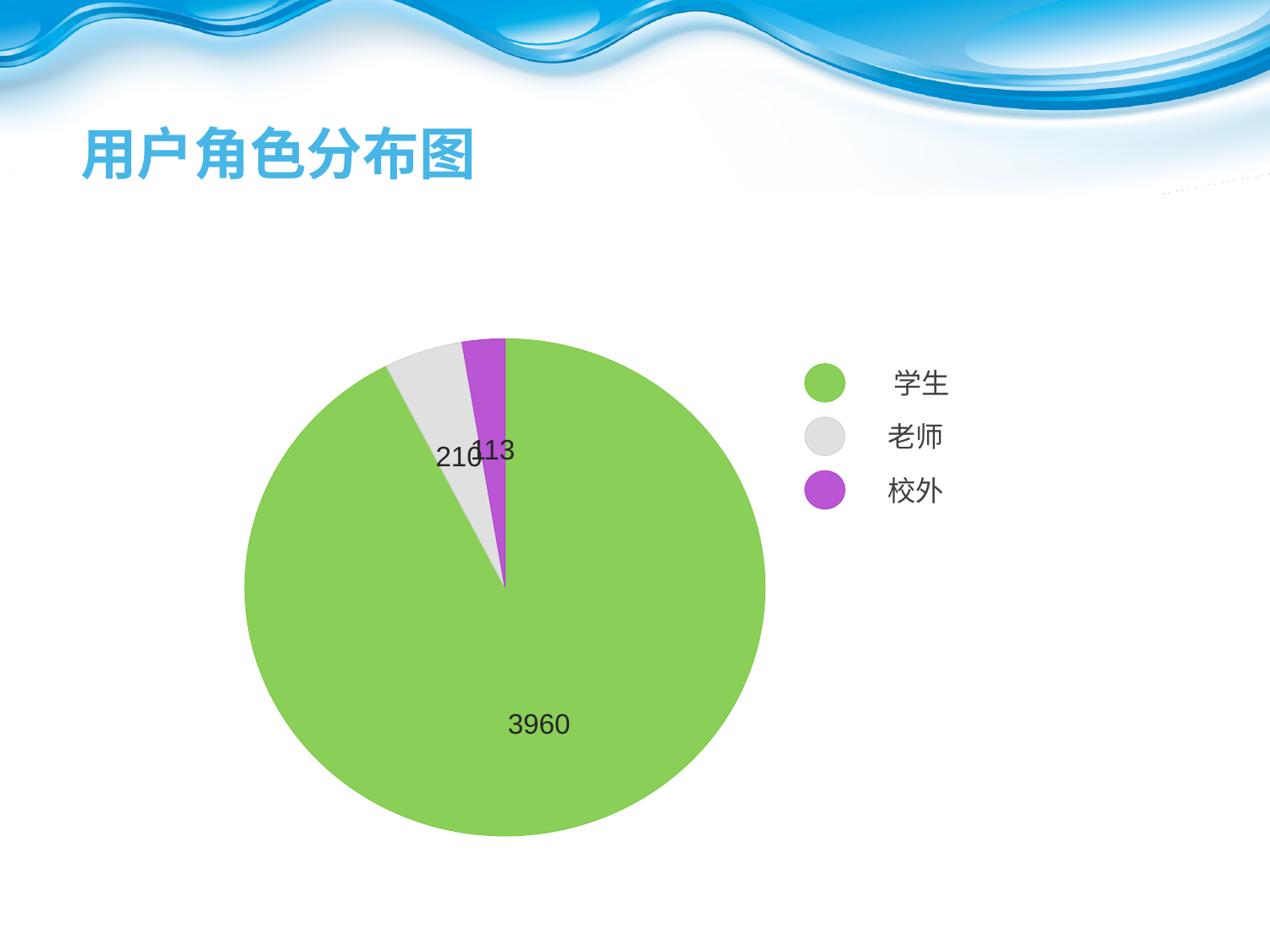

# 用户角色分布图
113
3960
210
学生
老师
校外